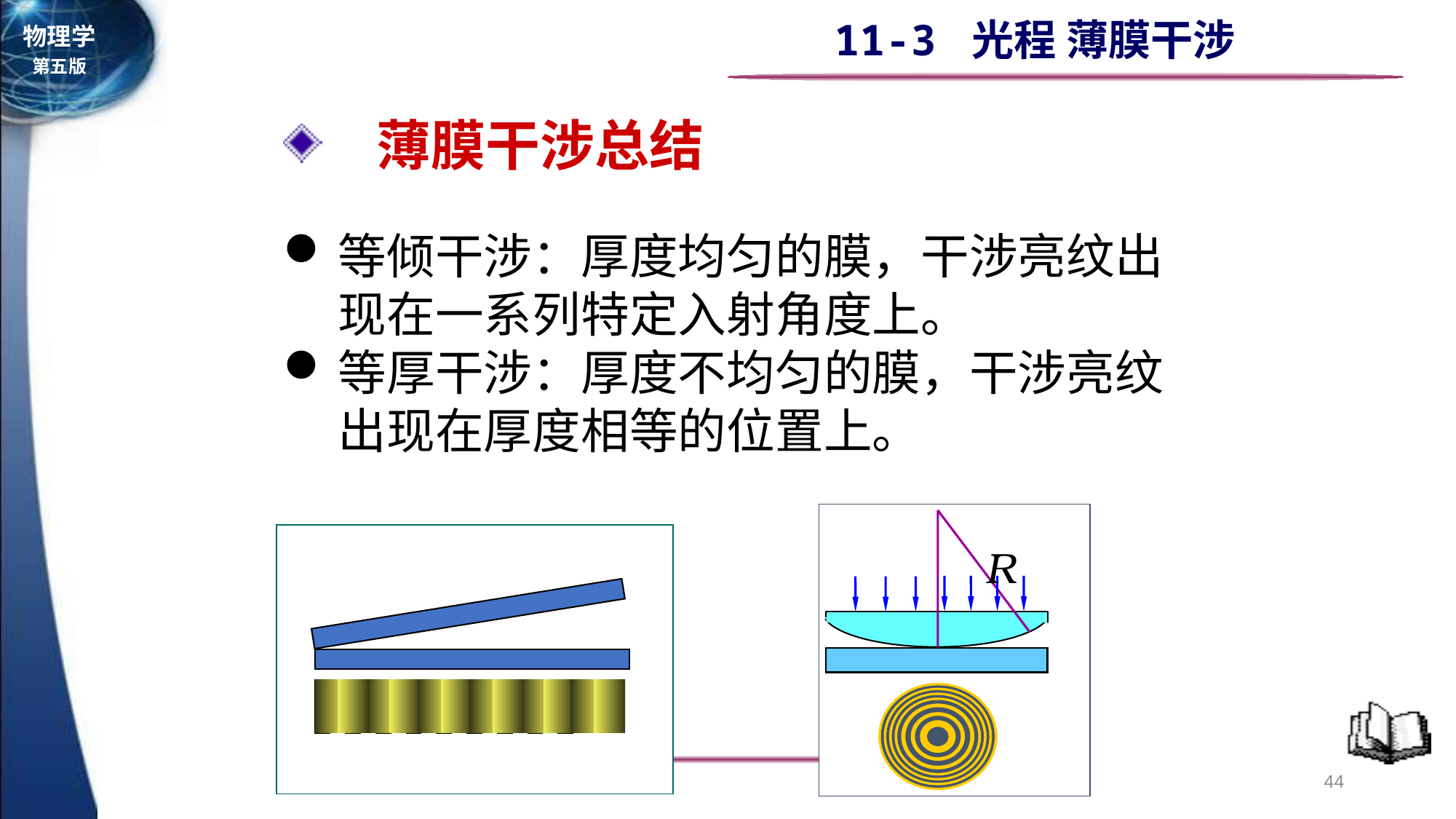

薄膜干涉总结
等倾干涉：厚度均匀的膜，干涉亮纹出现在一系列特定入射角度上。
等厚干涉：厚度不均匀的膜，干涉亮纹出现在厚度相等的位置上。

R

44